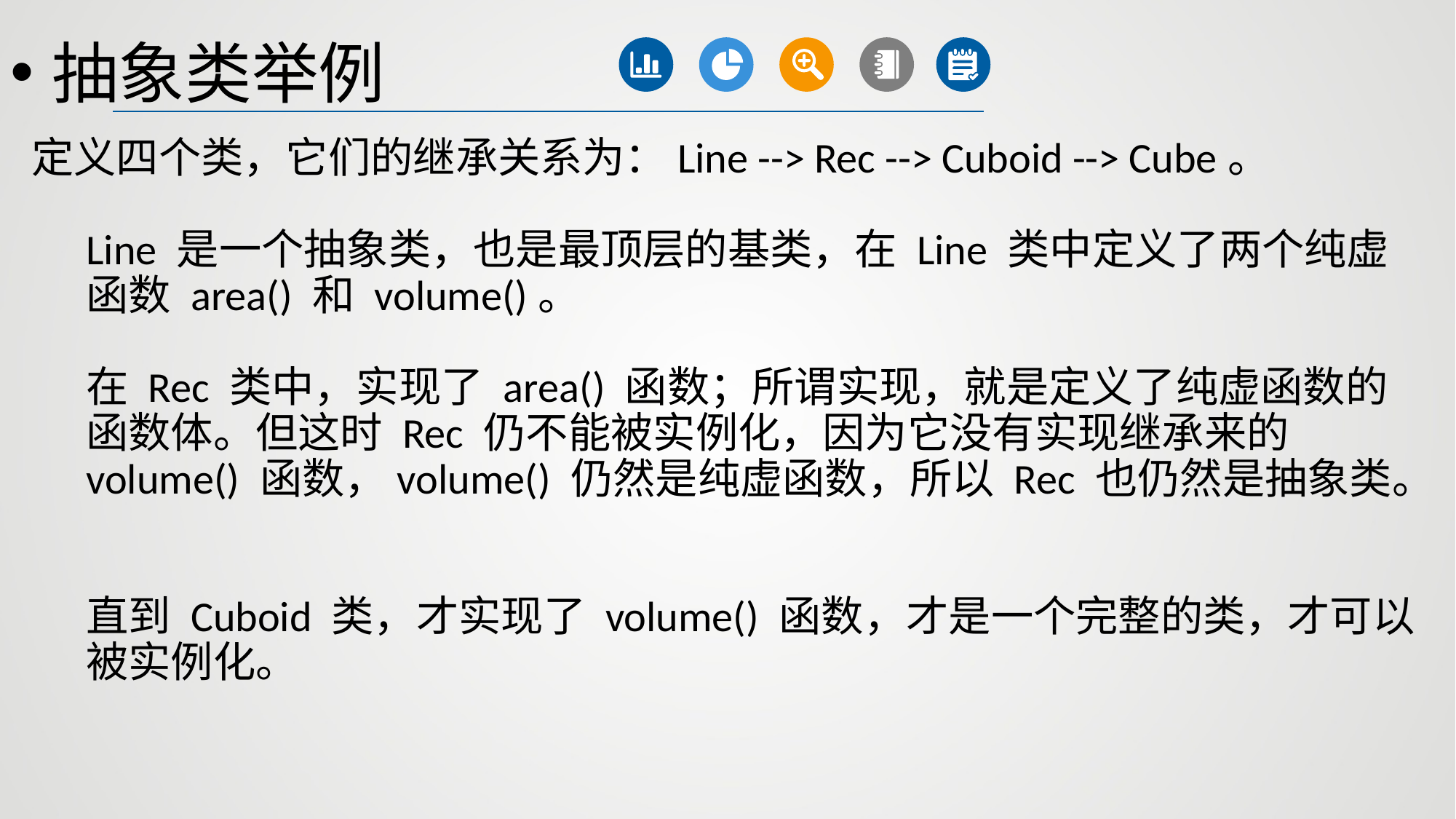

抽象类举例

定义四个类，它们的继承关系为：Line --> Rec --> Cuboid --> Cube。
Line 是一个抽象类，也是最顶层的基类，在 Line 类中定义了两个纯虚函数 area() 和 volume()。
在 Rec 类中，实现了 area() 函数；所谓实现，就是定义了纯虚函数的函数体。但这时 Rec 仍不能被实例化，因为它没有实现继承来的 volume() 函数，volume() 仍然是纯虚函数，所以 Rec 也仍然是抽象类。
直到 Cuboid 类，才实现了 volume() 函数，才是一个完整的类，才可以被实例化。